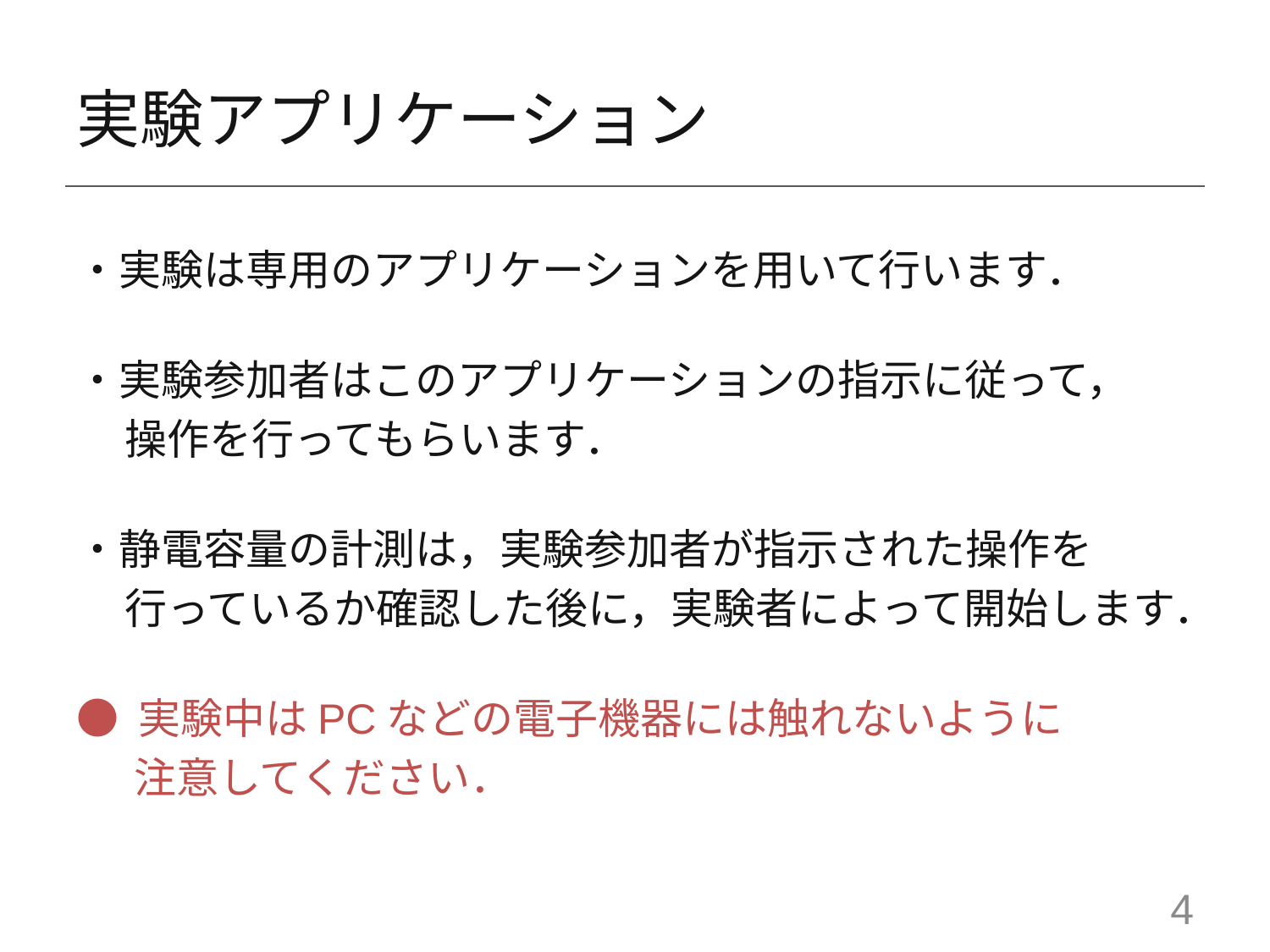

# 実験アプリケーション
・実験は専用のアプリケーションを用いて行います．
・実験参加者はこのアプリケーションの指示に従って，
    操作を行ってもらいます．
・静電容量の計測は，実験参加者が指示された操作を
    行っているか確認した後に，実験者によって開始します．
● 実験中はPCなどの電子機器には触れないように
     注意してください．
4